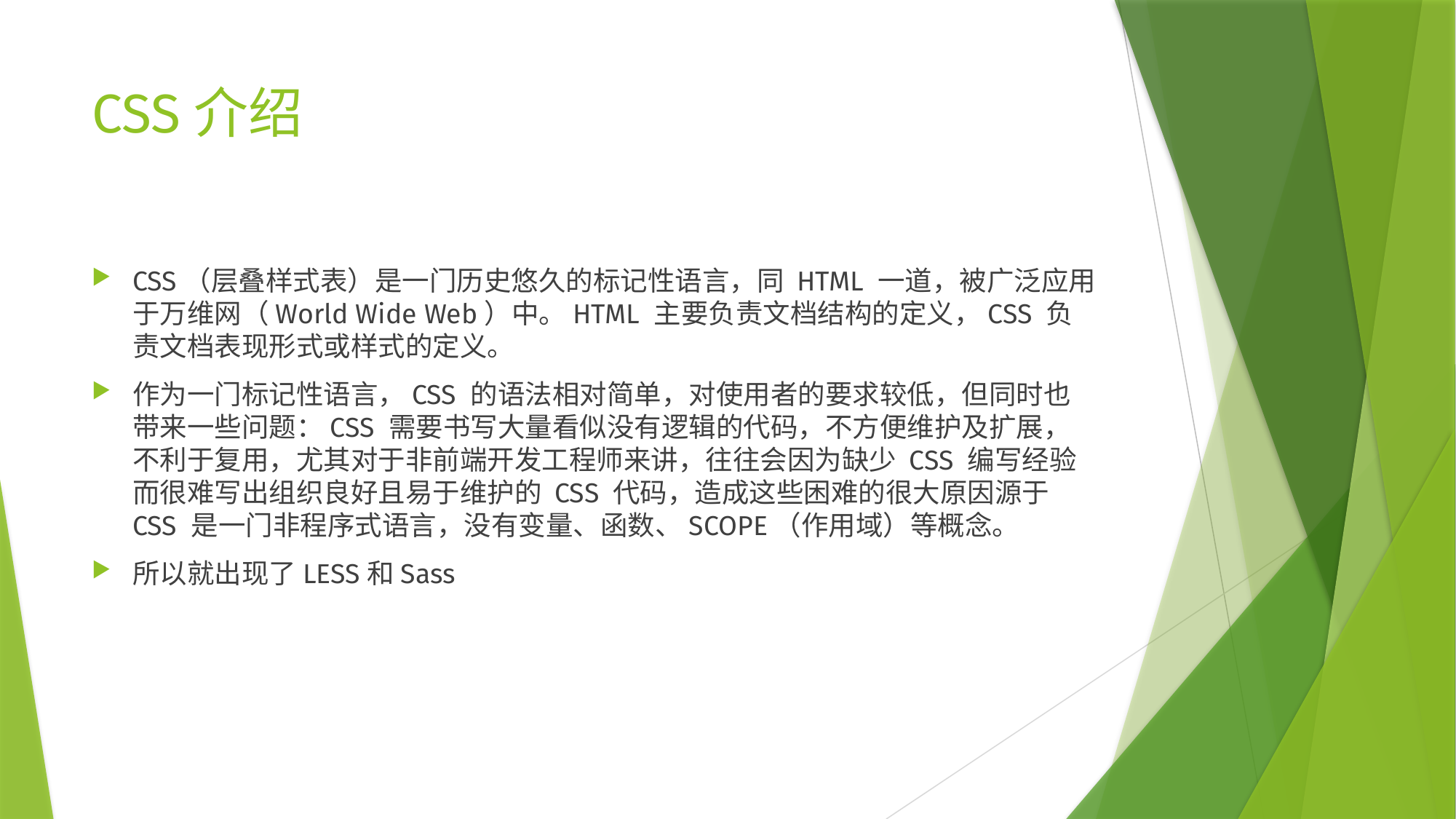

# CSS介绍
CSS（层叠样式表）是一门历史悠久的标记性语言，同 HTML 一道，被广泛应用于万维网（World Wide Web）中。HTML 主要负责文档结构的定义，CSS 负责文档表现形式或样式的定义。
作为一门标记性语言，CSS 的语法相对简单，对使用者的要求较低，但同时也带来一些问题：CSS 需要书写大量看似没有逻辑的代码，不方便维护及扩展，不利于复用，尤其对于非前端开发工程师来讲，往往会因为缺少 CSS 编写经验而很难写出组织良好且易于维护的 CSS 代码，造成这些困难的很大原因源于 CSS 是一门非程序式语言，没有变量、函数、SCOPE（作用域）等概念。
所以就出现了LESS和Sass